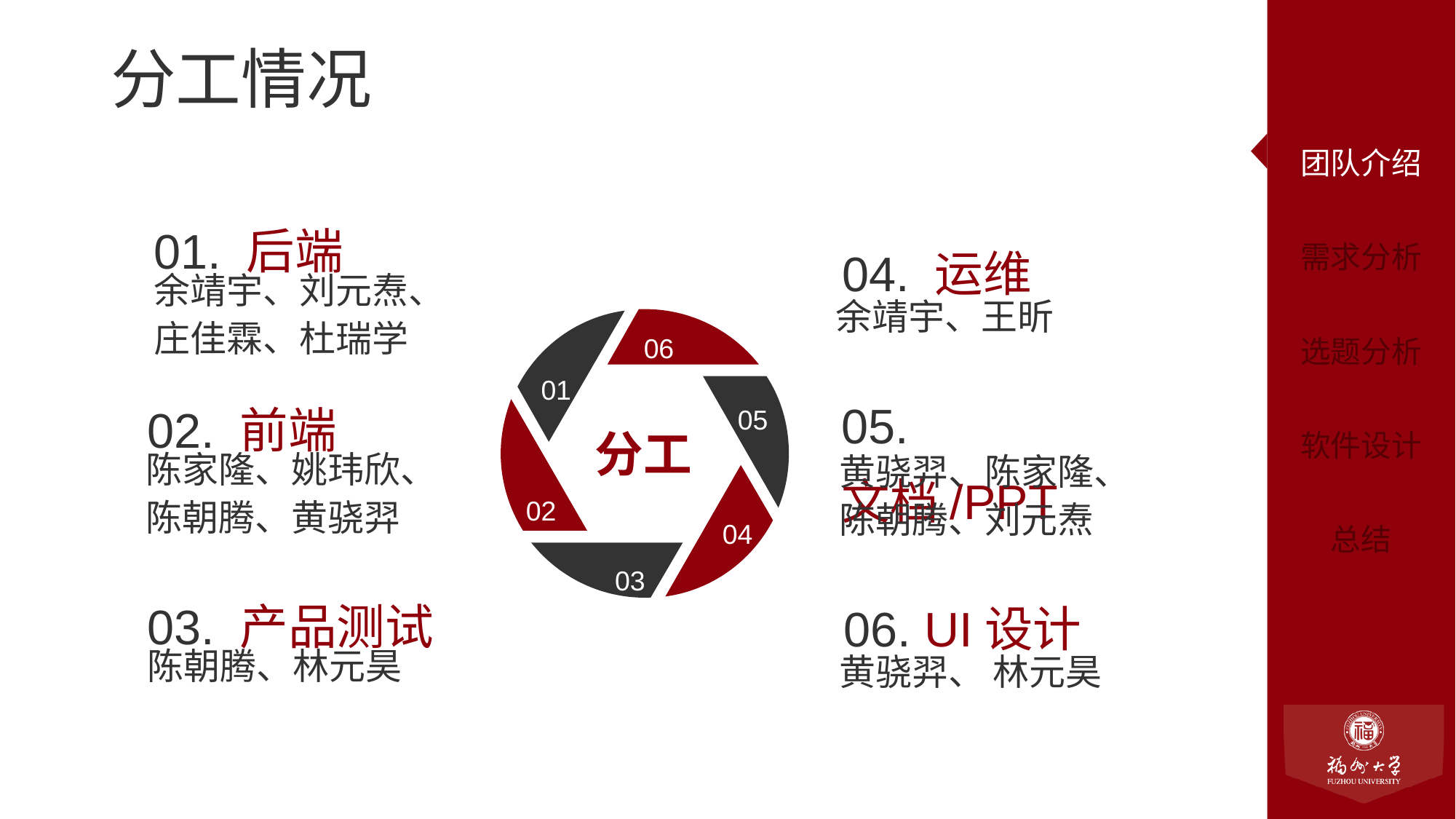

分工情况
01. 后端
余靖宇、刘元焘、
庄佳霖、杜瑞学
04. 运维
余靖宇、王昕

06
01
05. 文档/PPT
黄骁羿、陈家隆、
陈朝腾、刘元焘

02. 前端
陈家隆、姚玮欣、
陈朝腾、黄骁羿
05

分工

02
04

03
03. 产品测试
陈朝腾、林元昊
06. UI设计
黄骁羿、 林元昊